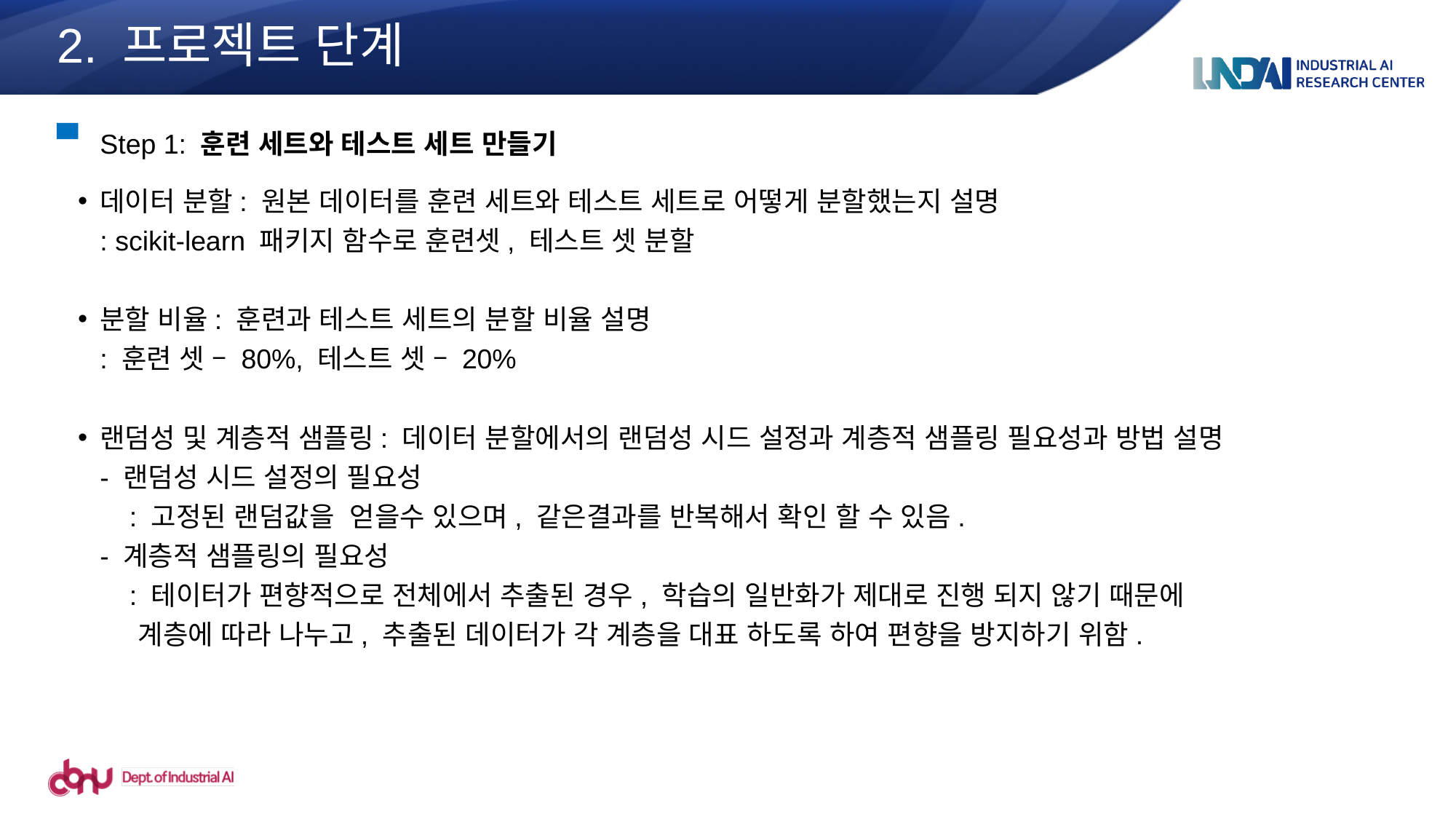

2. 프로젝트 단계
Step 1: 훈련 세트와 테스트 세트 만들기
데이터 분할: 원본 데이터를 훈련 세트와 테스트 세트로 어떻게 분할했는지 설명
: scikit-learn 패키지 함수로 훈련셋, 테스트 셋 분할

분할 비율: 훈련과 테스트 세트의 분할 비율 설명
: 훈련 셋 – 80%, 테스트 셋 – 20%

랜덤성 및 계층적 샘플링: 데이터 분할에서의 랜덤성 시드 설정과 계층적 샘플링 필요성과 방법 설명
- 랜덤성 시드 설정의 필요성
   : 고정된 랜덤값을  얻을수 있으며, 같은결과를 반복해서 확인 할 수 있음.
- 계층적 샘플링의 필요성
   : 테이터가 편향적으로 전체에서 추출된 경우, 학습의 일반화가 제대로 진행 되지 않기 때문에
     계층에 따라 나누고, 추출된 데이터가 각 계층을 대표 하도록 하여 편향을 방지하기 위함.